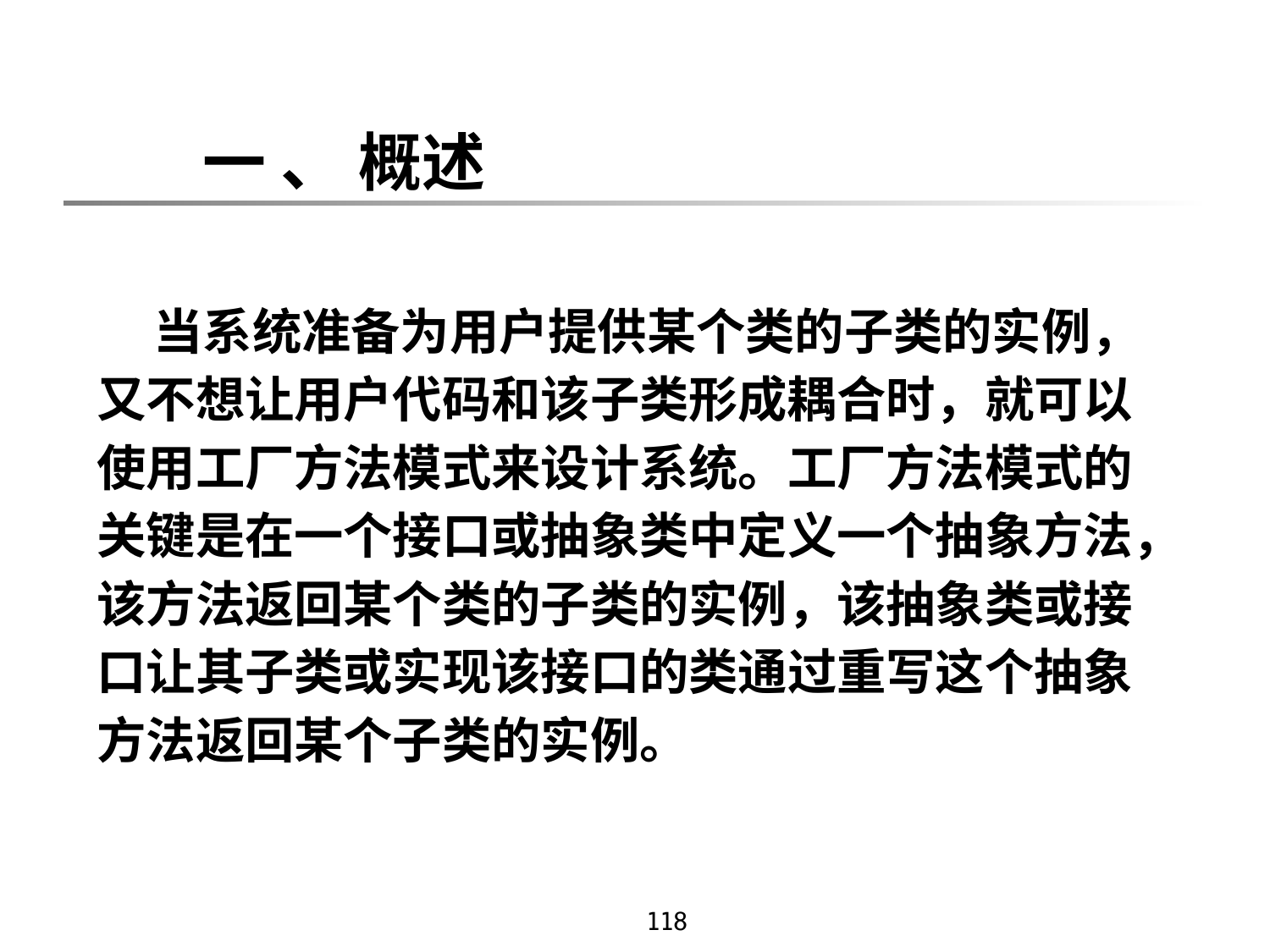

一 、 概述

    当系统准备为用户提供某个类的子类的实例，又不想让用户代码和该子类形成耦合时，就可以使用工厂方法模式来设计系统。工厂方法模式的关键是在一个接口或抽象类中定义一个抽象方法，该方法返回某个类的子类的实例，该抽象类或接口让其子类或实现该接口的类通过重写这个抽象方法返回某个子类的实例。

118